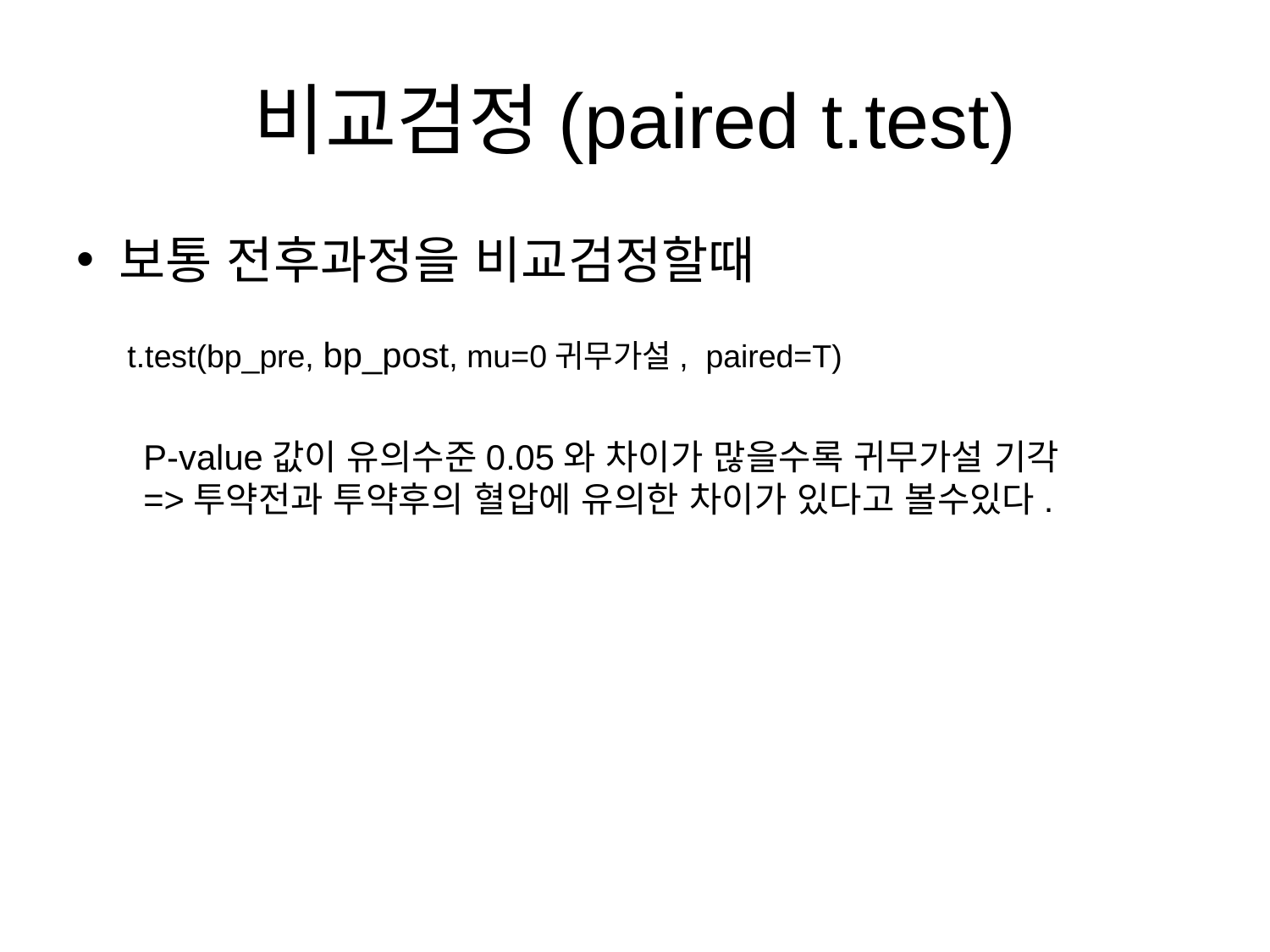

# 비교검정(paired t.test)
보통 전후과정을 비교검정할때
t.test(bp_pre, bp_post, mu=0귀무가설,  paired=T)
P-value값이 유의수준0.05와 차이가 많을수록 귀무가설 기각
=>투약전과 투약후의 혈압에 유의한 차이가 있다고 볼수있다.